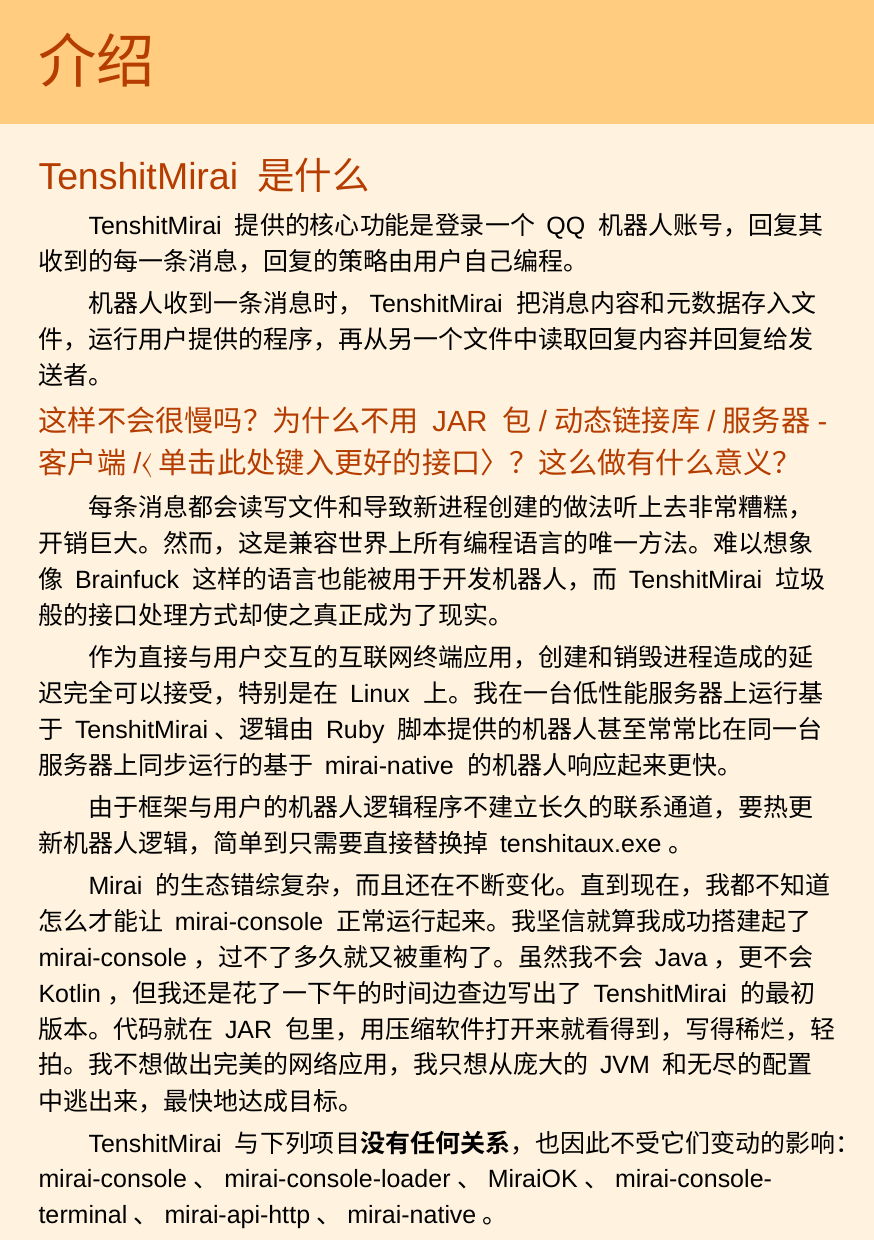

# 介绍
TenshitMirai 是什么
TenshitMirai 提供的核心功能是登录一个 QQ 机器人账号，回复其收到的每一条消息，回复的策略由用户自己编程。
机器人收到一条消息时，TenshitMirai 把消息内容和元数据存入文件，运行用户提供的程序，再从另一个文件中读取回复内容并回复给发送者。
这样不会很慢吗？为什么不用 JAR 包/动态链接库/服务器-客户端/〈单击此处键入更好的接口〉？这么做有什么意义？
每条消息都会读写文件和导致新进程创建的做法听上去非常糟糕，开销巨大。然而，这是兼容世界上所有编程语言的唯一方法。难以想象像 Brainfuck 这样的语言也能被用于开发机器人，而 TenshitMirai 垃圾般的接口处理方式却使之真正成为了现实。
作为直接与用户交互的互联网终端应用，创建和销毁进程造成的延迟完全可以接受，特别是在 Linux 上。我在一台低性能服务器上运行基于 TenshitMirai、逻辑由 Ruby 脚本提供的机器人甚至常常比在同一台服务器上同步运行的基于 mirai-native 的机器人响应起来更快。
由于框架与用户的机器人逻辑程序不建立长久的联系通道，要热更新机器人逻辑，简单到只需要直接替换掉 tenshitaux.exe。
Mirai 的生态错综复杂，而且还在不断变化。直到现在，我都不知道怎么才能让 mirai-console 正常运行起来。我坚信就算我成功搭建起了 mirai-console，过不了多久就又被重构了。虽然我不会 Java，更不会 Kotlin，但我还是花了一下午的时间边查边写出了 TenshitMirai 的最初版本。代码就在 JAR 包里，用压缩软件打开来就看得到，写得稀烂，轻拍。我不想做出完美的网络应用，我只想从庞大的 JVM 和无尽的配置中逃出来，最快地达成目标。
TenshitMirai 与下列项目没有任何关系，也因此不受它们变动的影响：mirai-console、mirai-console-loader、MiraiOK、mirai-console-terminal、mirai-api-http、mirai-native。